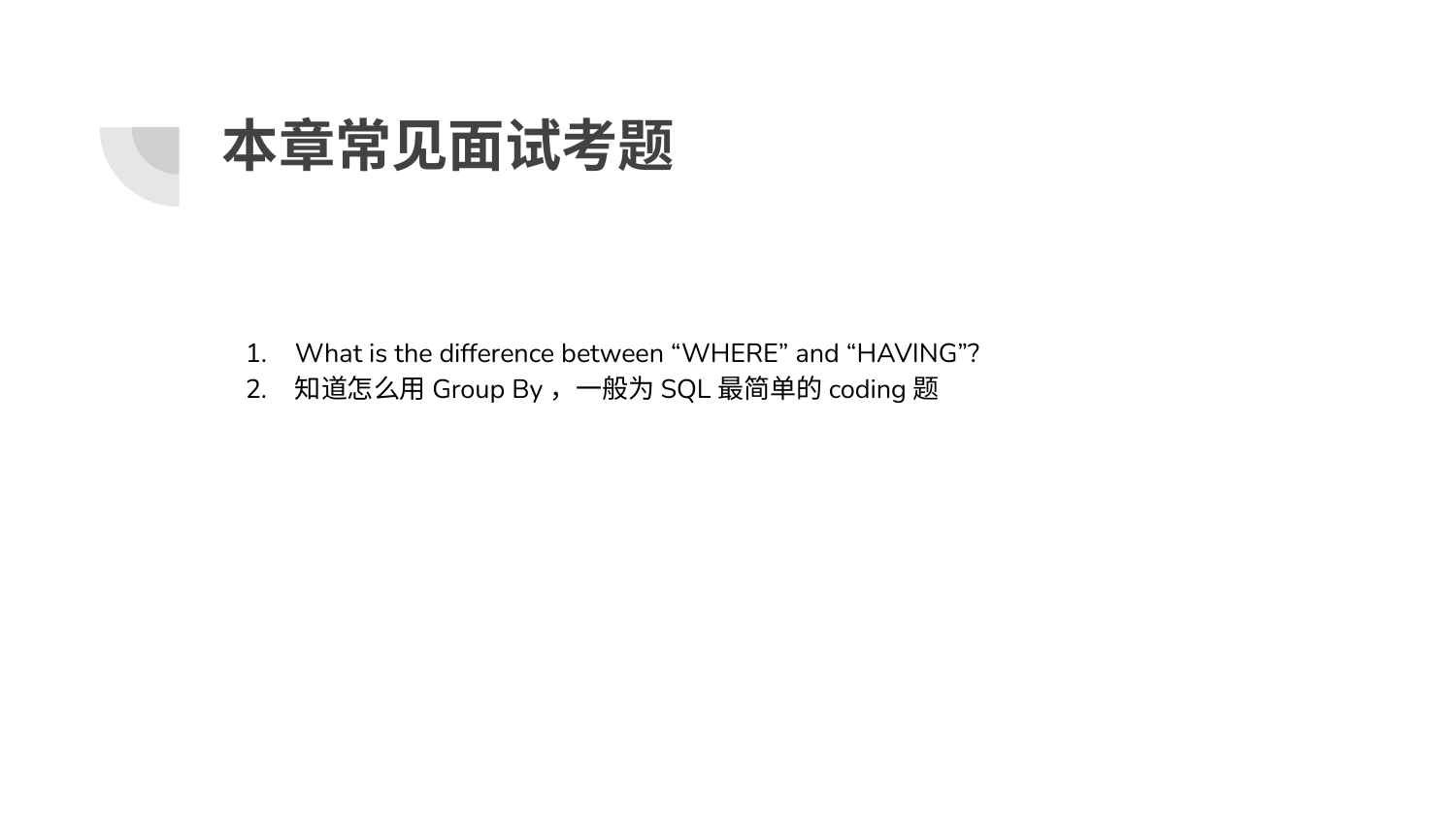

# 本章常见面试考题
What is the difference between “WHERE” and “HAVING”?
知道怎么用Group By，一般为SQL最简单的coding题